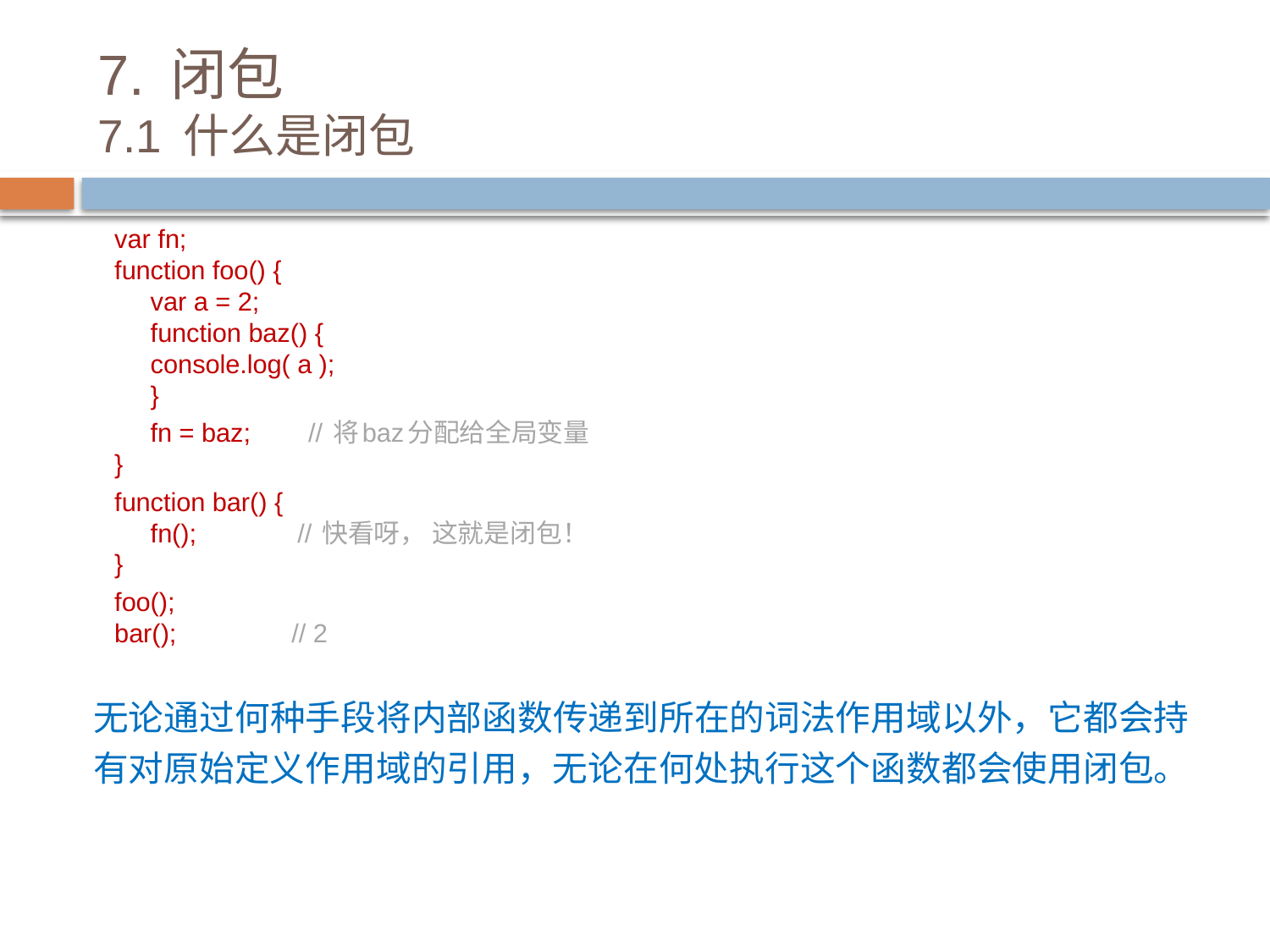

# 7. 闭包 7.1 什么是闭包
var fn;
function foo() {
     var a = 2;
     function baz() {
     console.log( a );
     }
     fn = baz;        // 将baz分配给全局变量
}
function bar() {
     fn();              // 快看呀， 这就是闭包！
}
foo();
bar();                // 2
无论通过何种手段将内部函数传递到所在的词法作用域以外，它都会持有对原始定义作用域的引用，无论在何处执行这个函数都会使用闭包。